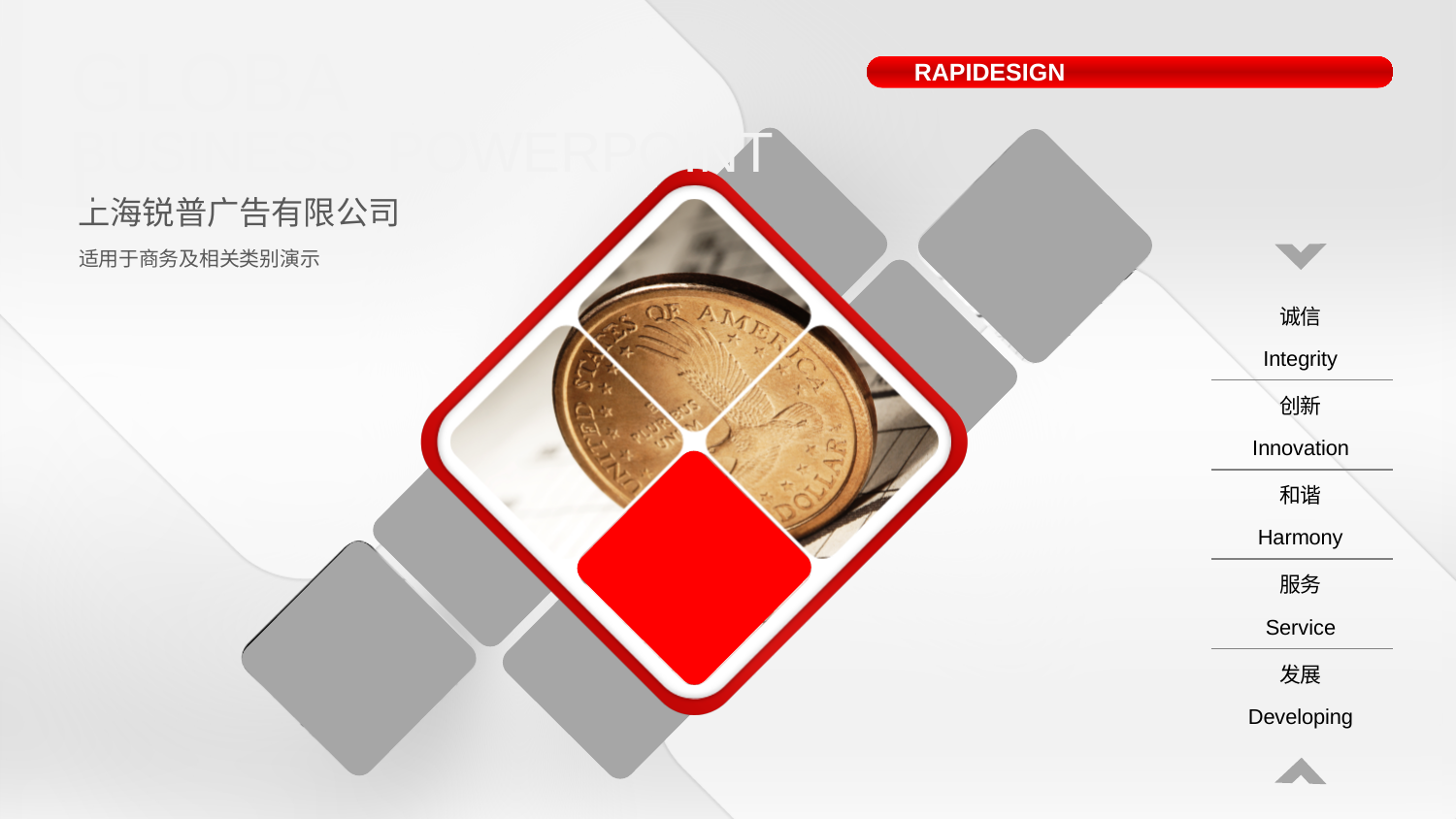

GLOBAL
BUSINESS  POWERPOINT
上海锐普广告有限公司
适用于商务及相关类别演示
RAPIDESIGN

诚信
Integrity
创新
Innovation
和谐
Harmony
服务
Service
发展
Developing